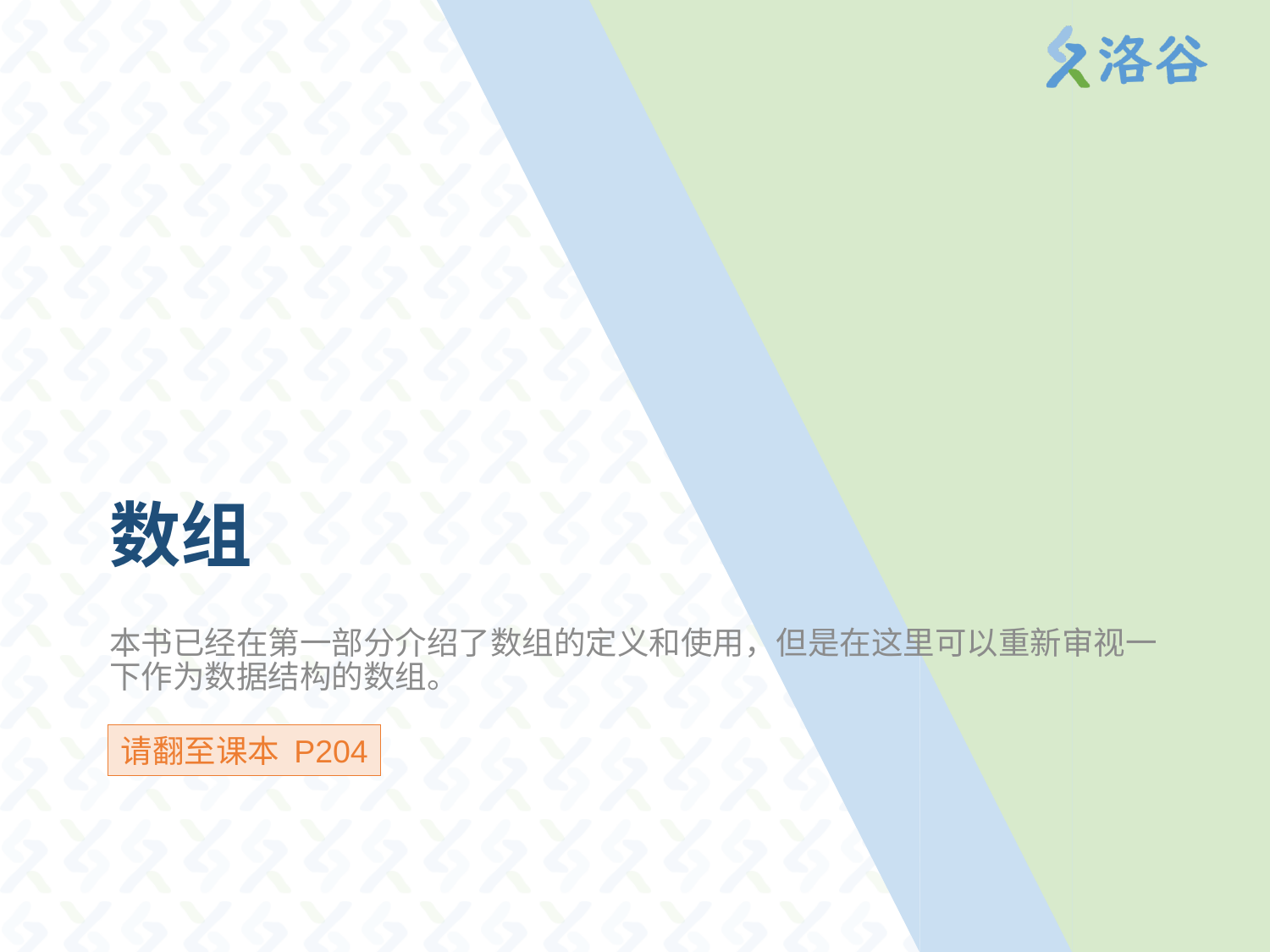

# 数组
本书已经在第一部分介绍了数组的定义和使用，但是在这里可以重新审视一下作为数据结构的数组。
请翻至课本 P204